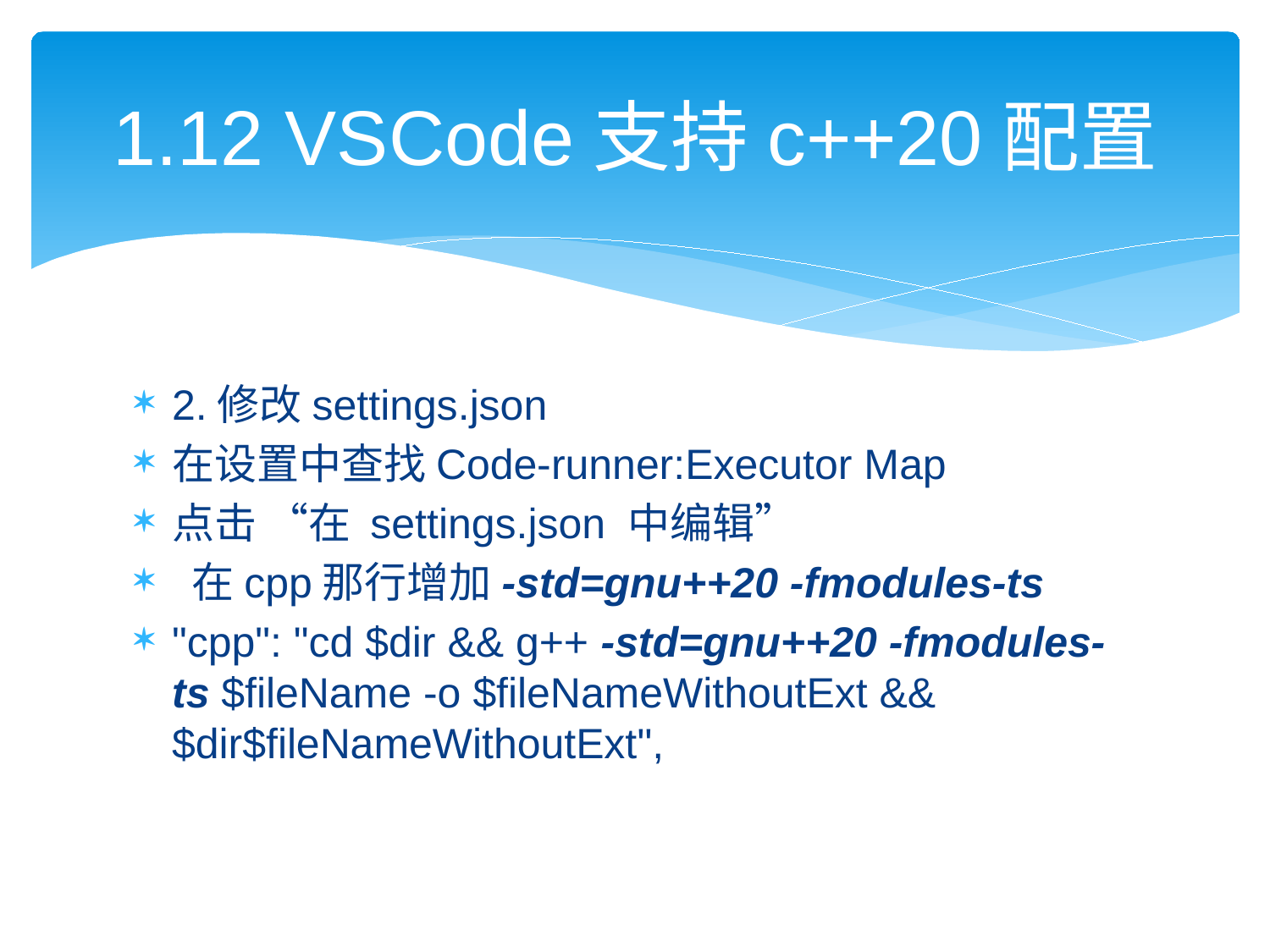

# 1.12 VSCode支持c++20配置
2.修改settings.json
在设置中查找Code-runner:Executor Map
点击 “在 settings.json 中编辑”
 在cpp那行增加-std=gnu++20 -fmodules-ts
"cpp": "cd $dir && g++ -std=gnu++20 -fmodules-ts $fileName -o $fileNameWithoutExt && $dir$fileNameWithoutExt",